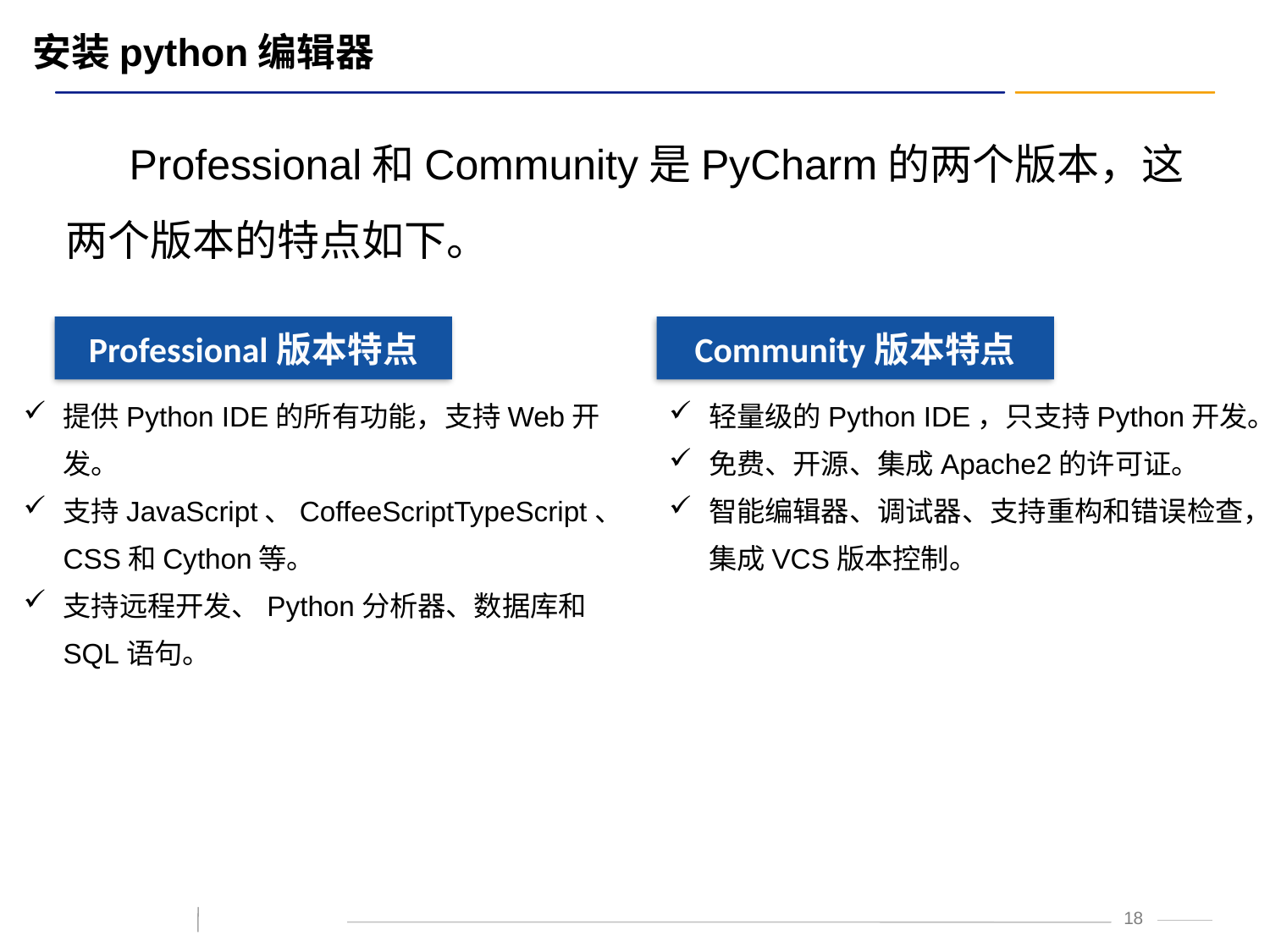

# 安装python编辑器
Professional和Community是PyCharm的两个版本，这两个版本的特点如下。
Professional版本特点
提供Python IDE的所有功能，支持Web开发。
支持JavaScript、CoffeeScriptTypeScript、CSS和Cython等。
支持远程开发、Python分析器、数据库和SQL语句。
Community版本特点
轻量级的Python IDE，只支持Python开发。
免费、开源、集成Apache2的许可证。
智能编辑器、调试器、支持重构和错误检查，集成VCS版本控制。